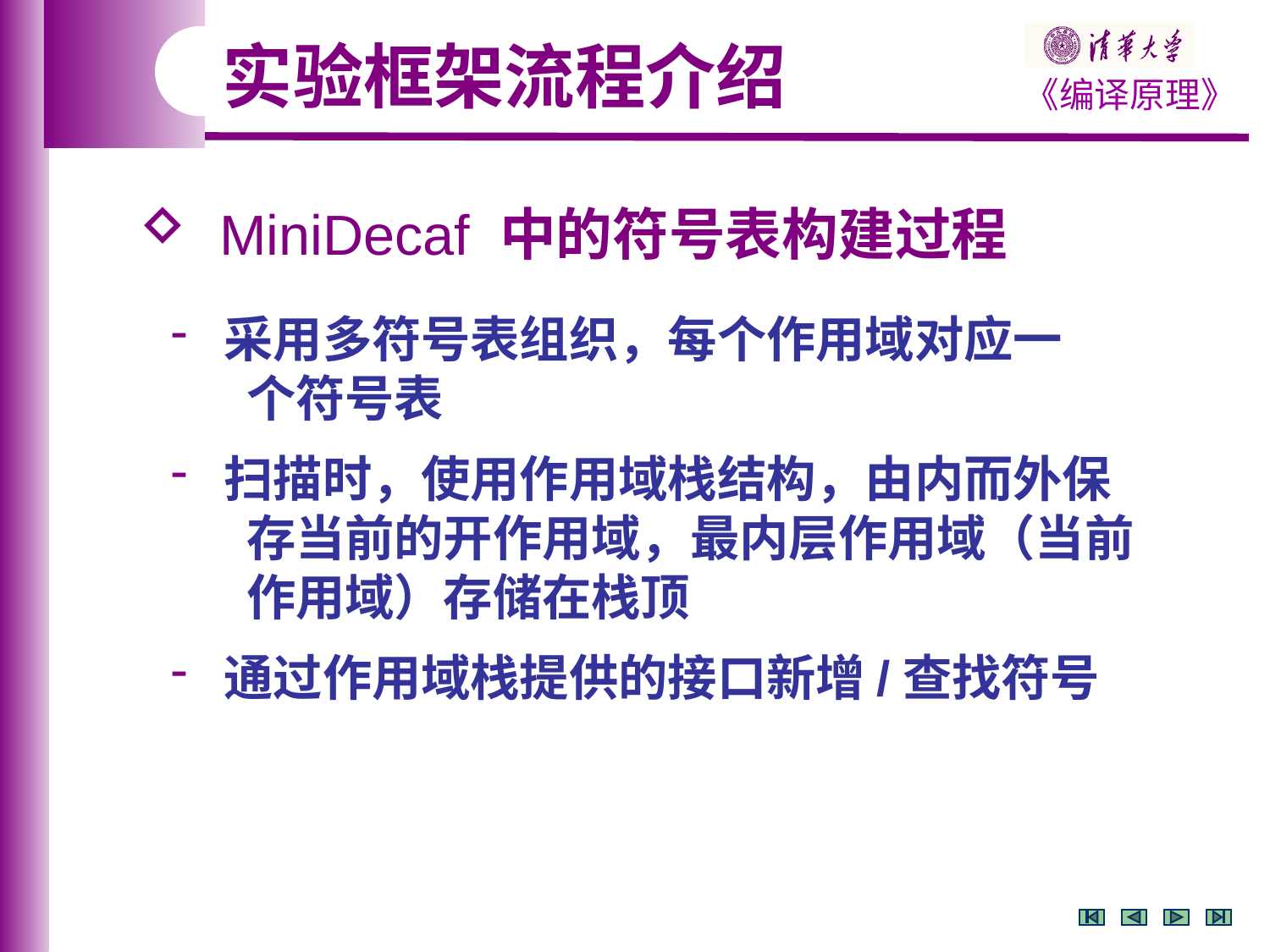

实验框架流程介绍
  MiniDecaf 中的符号表构建过程

 采用多符号表组织，每个作用域对应一
   个符号表

 扫描时，使用作用域栈结构，由内而外保
   存当前的开作用域，最内层作用域（当前
   作用域）存储在栈顶

 通过作用域栈提供的接口新增/查找符号